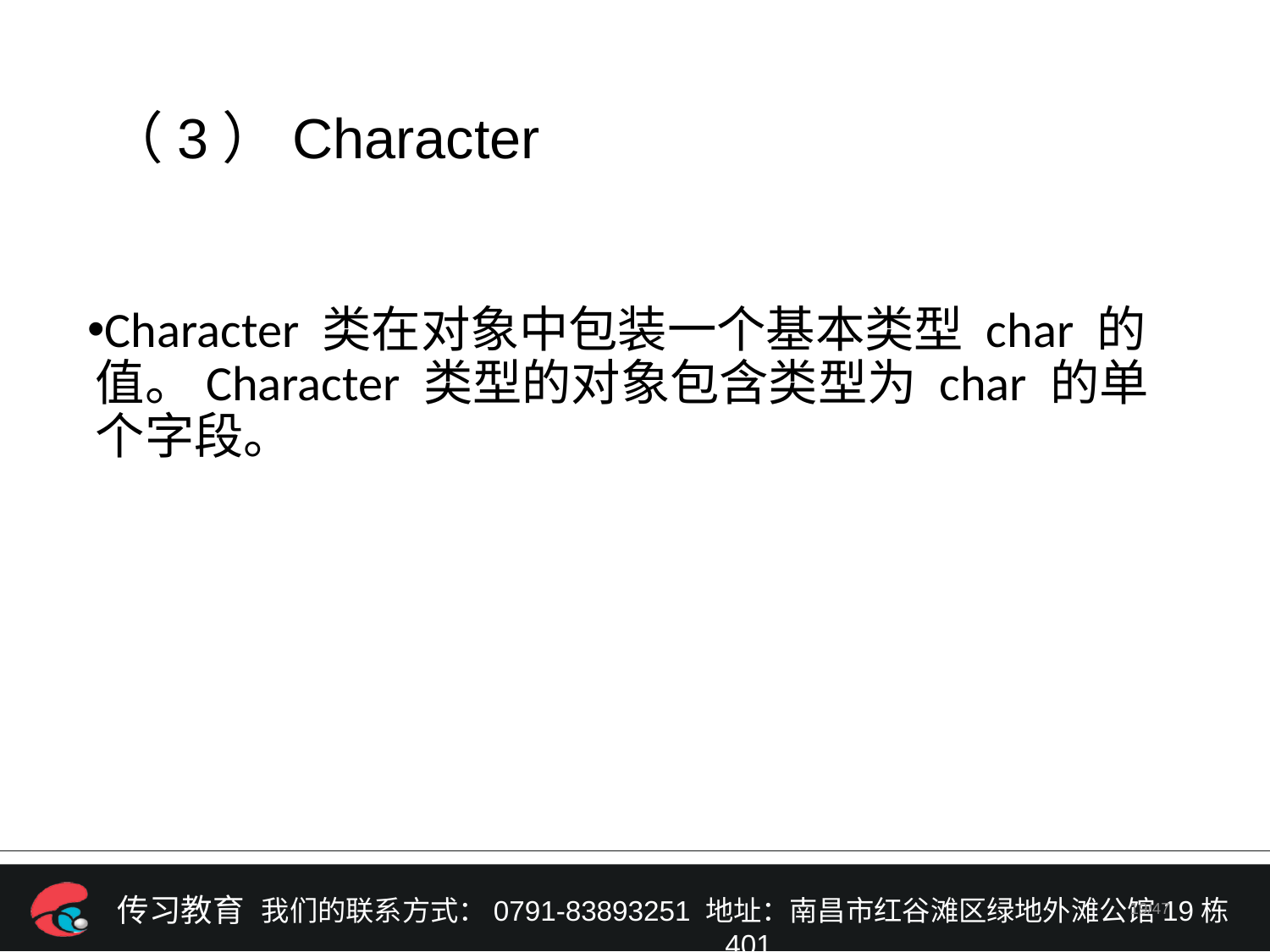

（3）Character

Character 类在对象中包装一个基本类型 char 的值。Character 类型的对象包含类型为 char 的单个字段。
19/47